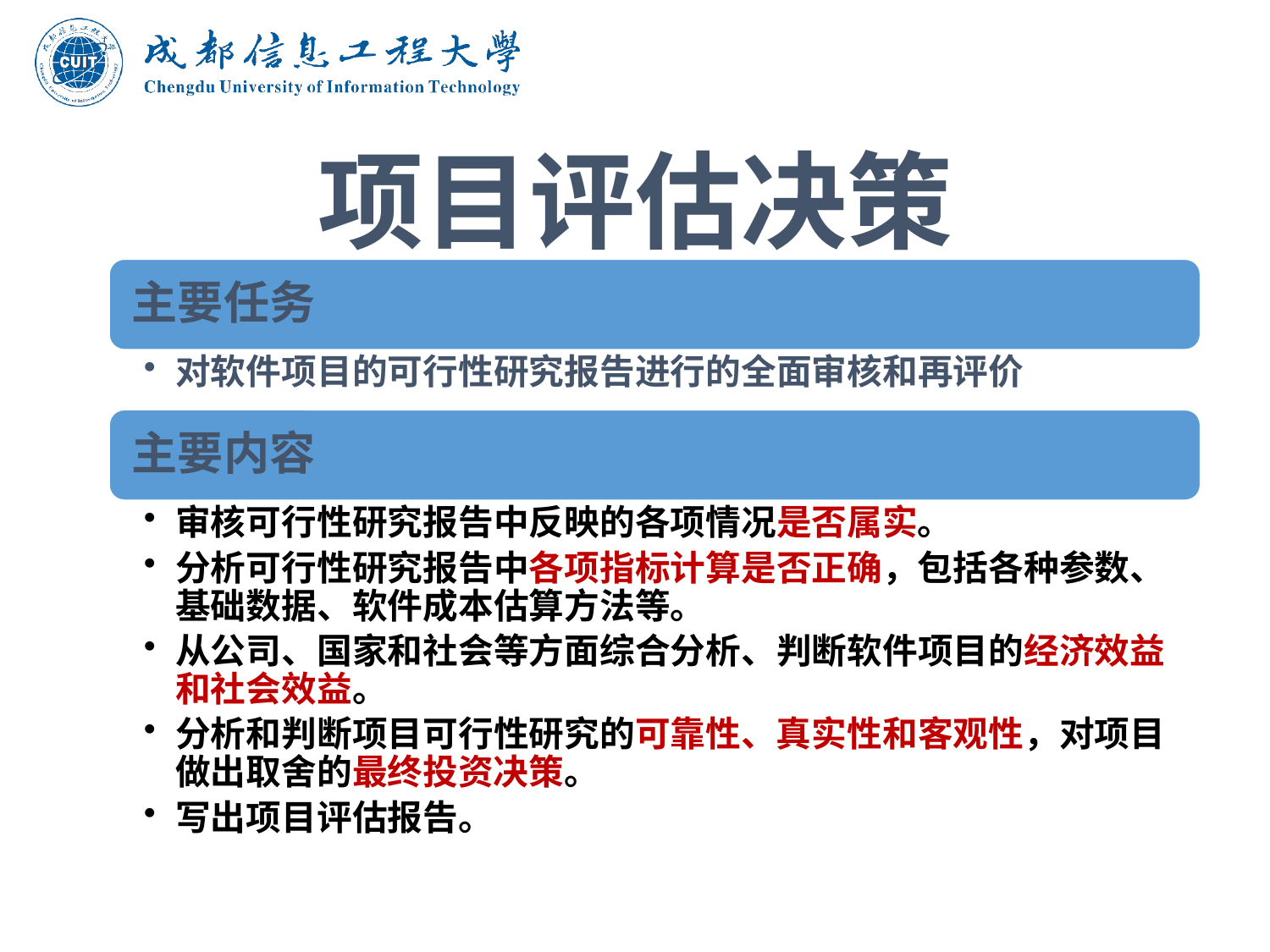

项目评估决策
主要任务
对软件项目的可行性研究报告进行的全面审核和再评价
主要内容
审核可行性研究报告中反映的各项情况是否属实。
分析可行性研究报告中各项指标计算是否正确，包括各种参数、基础数据、软件成本估算方法等。
从公司、国家和社会等方面综合分析、判断软件项目的经济效益和社会效益。
分析和判断项目可行性研究的可靠性、真实性和客观性，对项目做出取舍的最终投资决策。
写出项目评估报告。